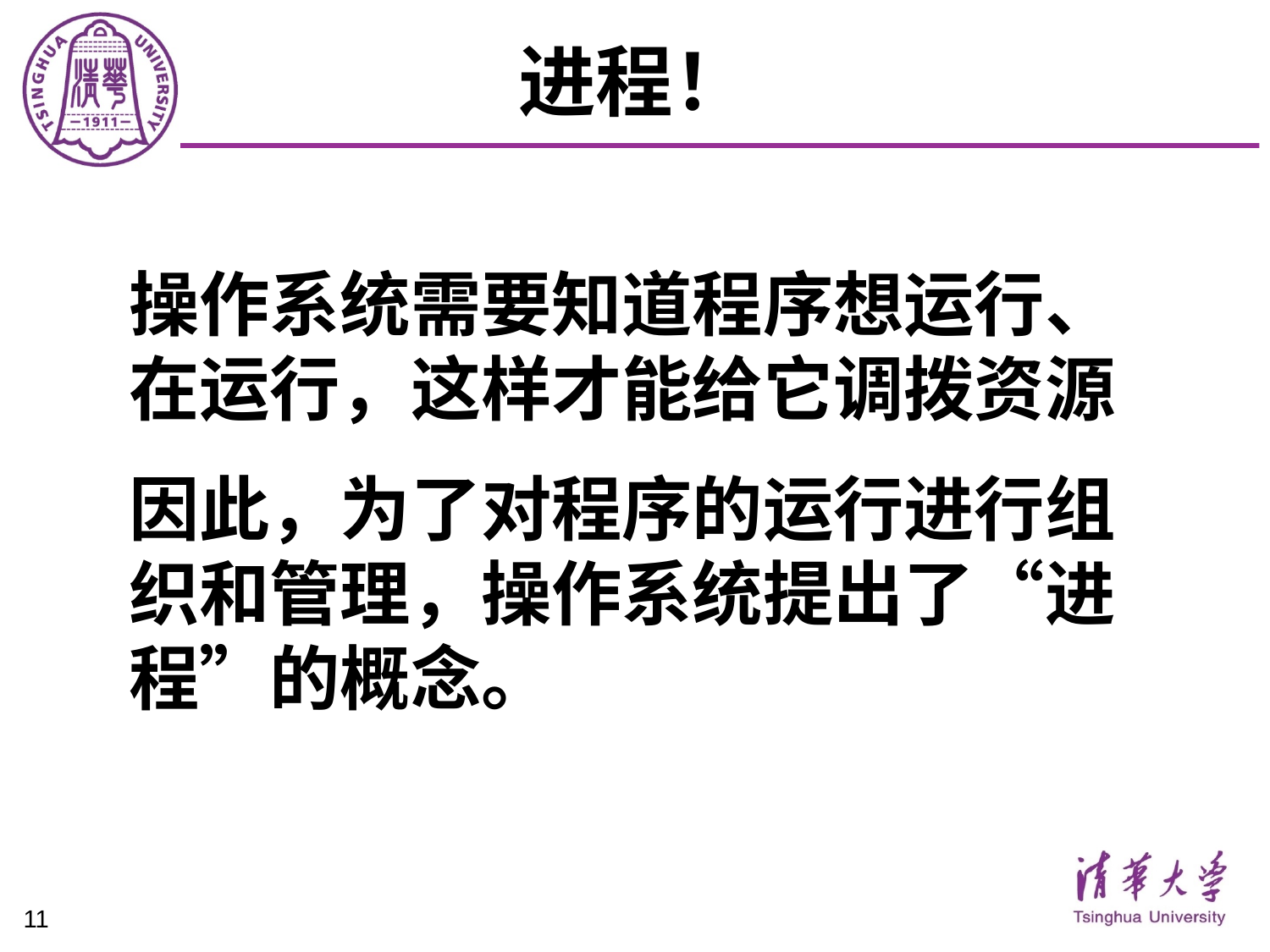

# 进程！
操作系统需要知道程序想运行、在运行，这样才能给它调拨资源
因此，为了对程序的运行进行组织和管理，操作系统提出了“进程”的概念。
11